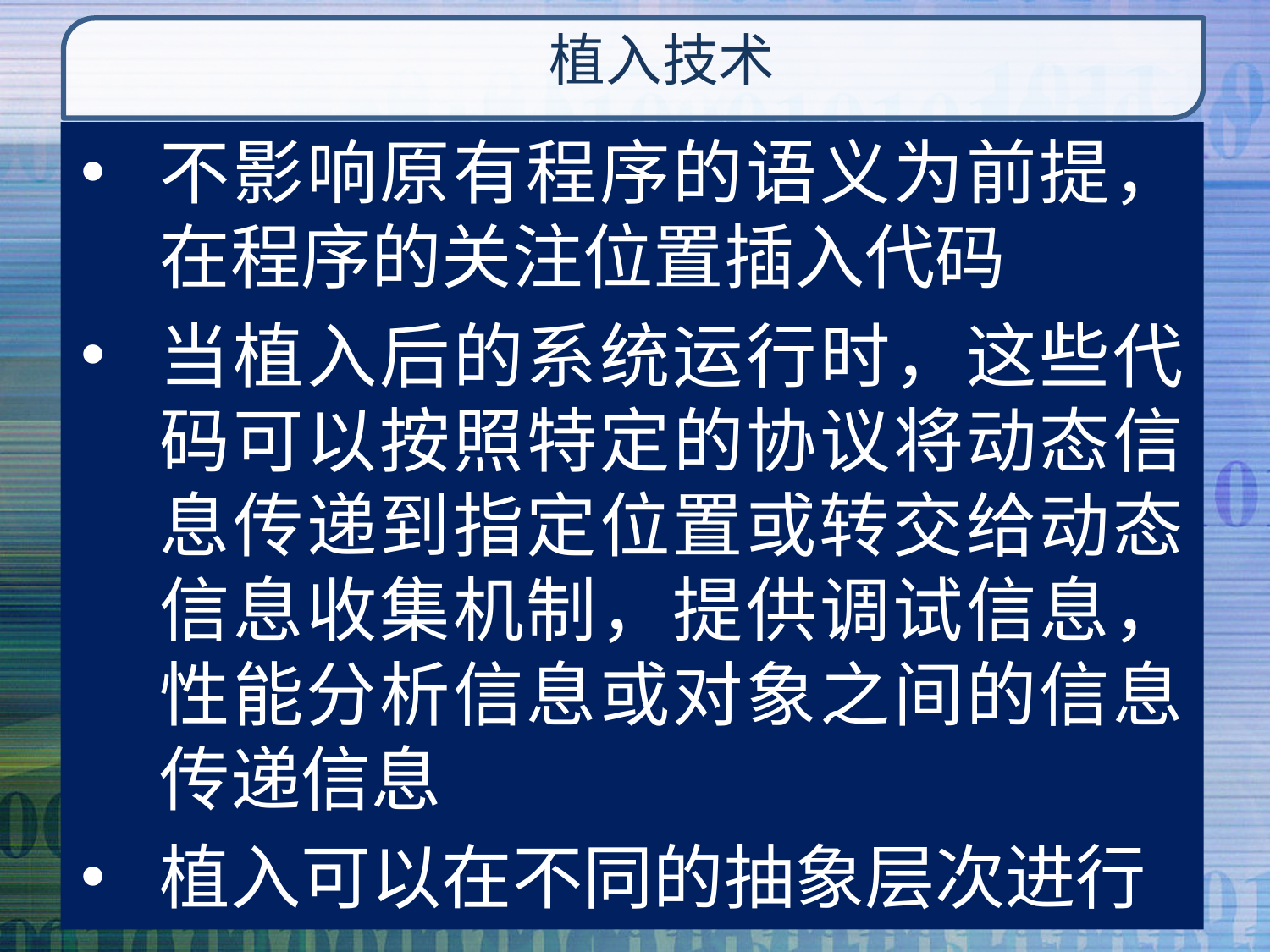

# 植入技术
不影响原有程序的语义为前提，在程序的关注位置插入代码
当植入后的系统运行时，这些代码可以按照特定的协议将动态信息传递到指定位置或转交给动态信息收集机制，提供调试信息，性能分析信息或对象之间的信息传递信息
植入可以在不同的抽象层次进行